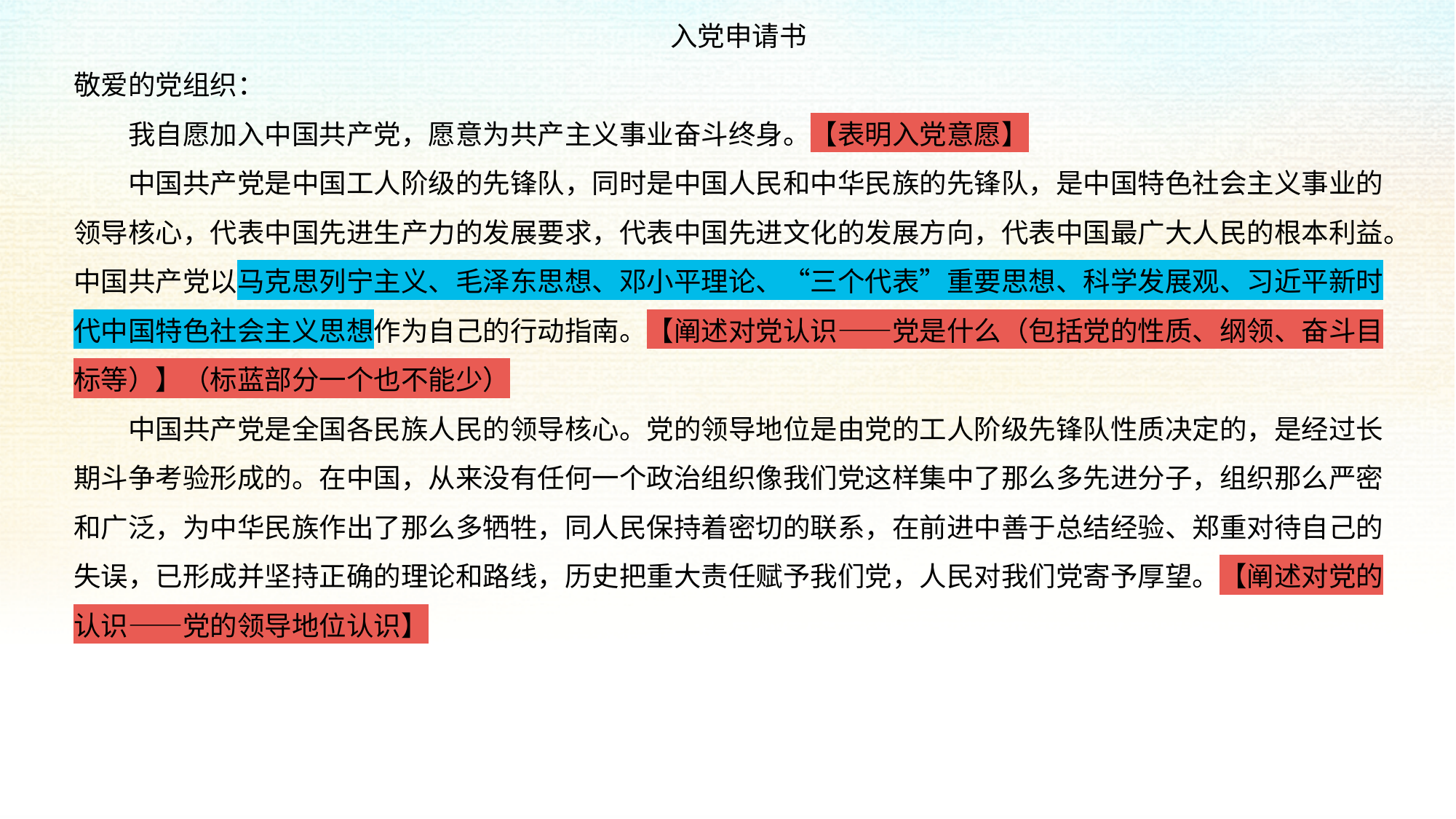

入党申请书
敬爱的党组织：
　　我自愿加入中国共产党，愿意为共产主义事业奋斗终身。【表明入党意愿】
　　中国共产党是中国工人阶级的先锋队，同时是中国人民和中华民族的先锋队，是中国特色社会主义事业的领导核心，代表中国先进生产力的发展要求，代表中国先进文化的发展方向，代表中国最广大人民的根本利益。中国共产党以马克思列宁主义、毛泽东思想、邓小平理论、“三个代表”重要思想、科学发展观、习近平新时代中国特色社会主义思想作为自己的行动指南。【阐述对党认识——党是什么（包括党的性质、纲领、奋斗目标等）】（标蓝部分一个也不能少）
　　中国共产党是全国各民族人民的领导核心。党的领导地位是由党的工人阶级先锋队性质决定的，是经过长期斗争考验形成的。在中国，从来没有任何一个政治组织像我们党这样集中了那么多先进分子，组织那么严密和广泛，为中华民族作出了那么多牺牲，同人民保持着密切的联系，在前进中善于总结经验、郑重对待自己的失误，已形成并坚持正确的理论和路线，历史把重大责任赋予我们党，人民对我们党寄予厚望。【阐述对党的认识——党的领导地位认识】